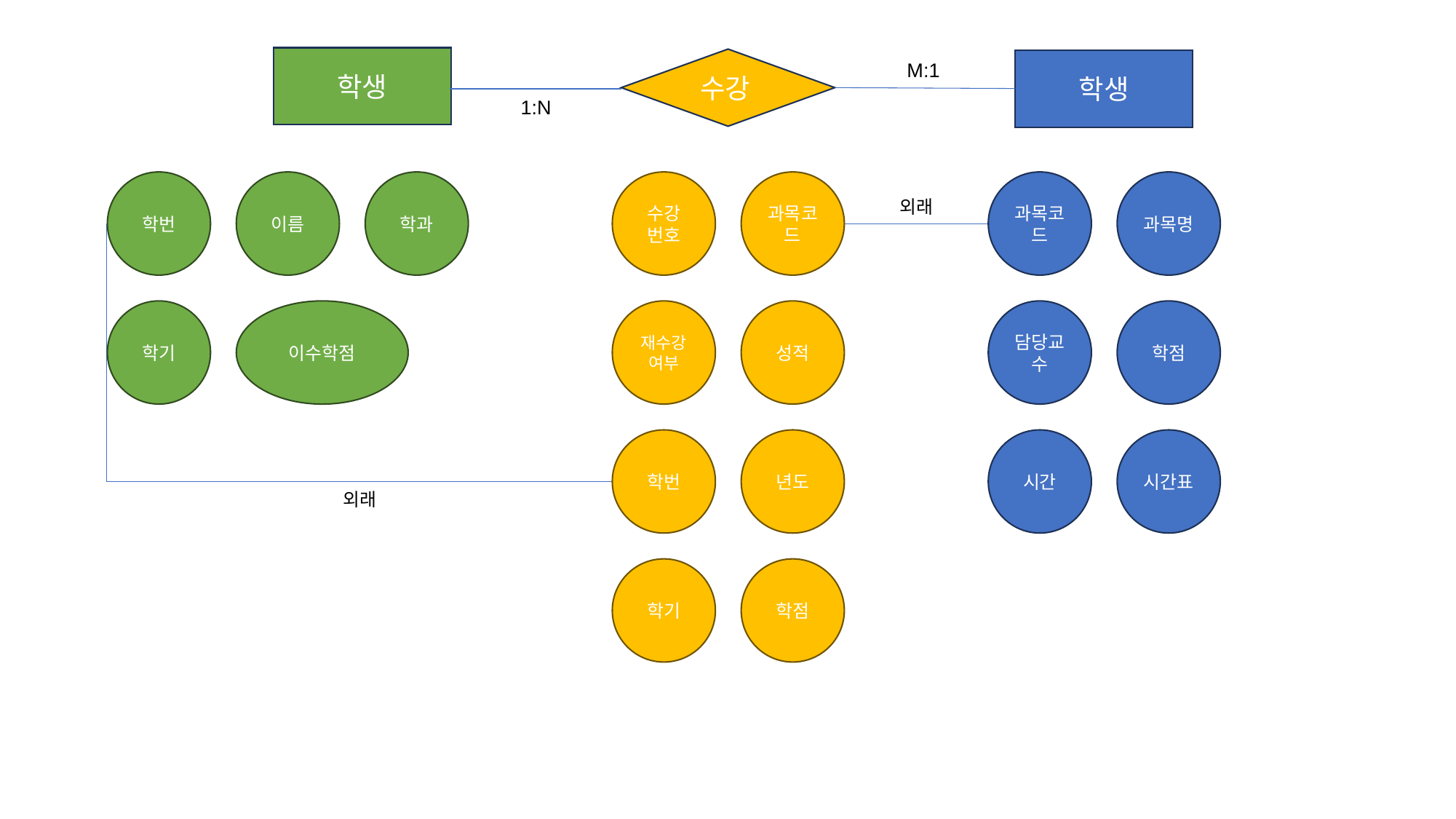

학생

수강

학생
M:1
1:N
학번
이름
학과
수강
번호
과목코드
과목코드
과목명
외래
학기
이수학점
재수강
여부
성적
담당교수
학점
학번
년도
시간
시간표
외래
학기
학점